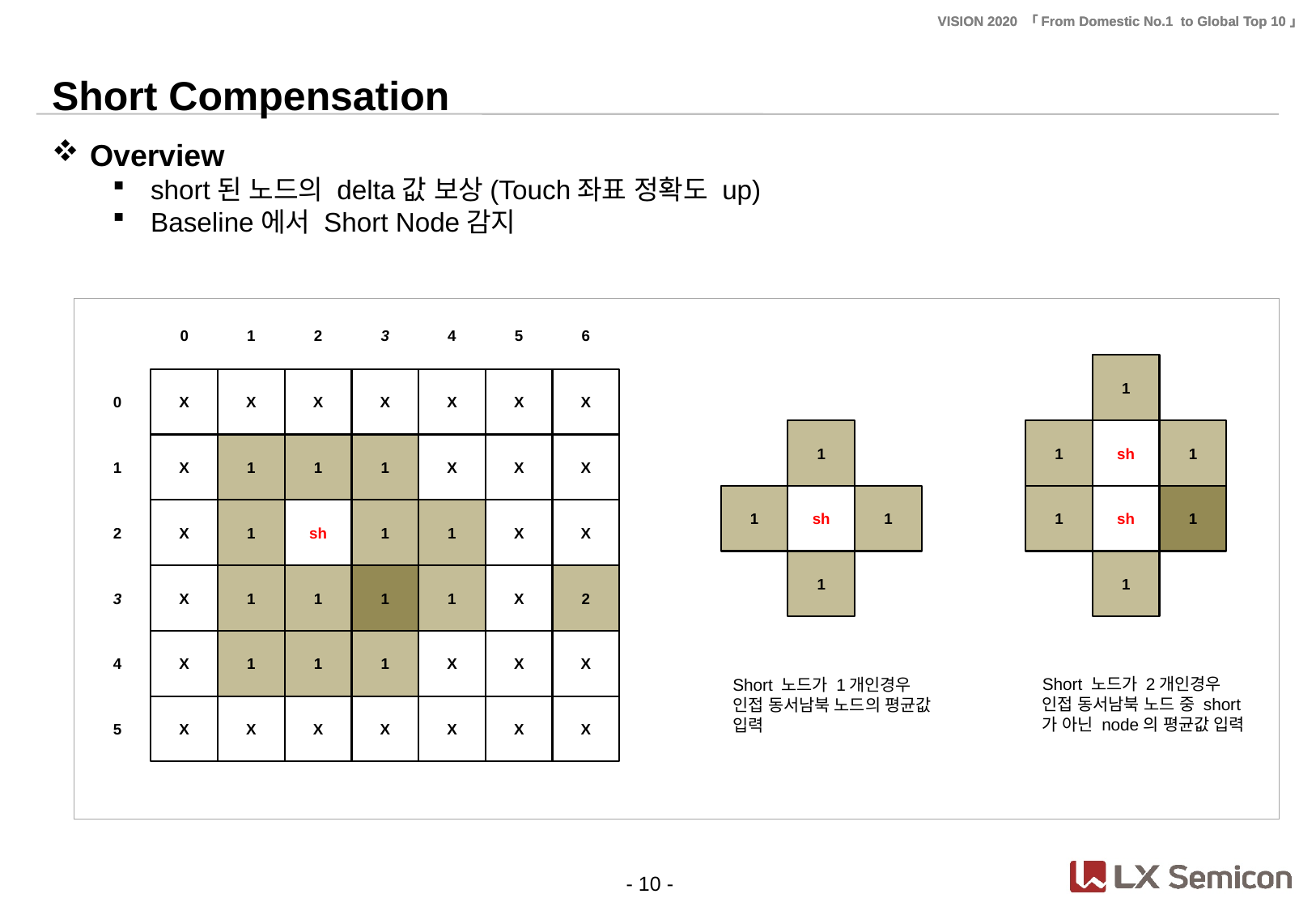

Short Compensation
Overview
short된 노드의 delta값 보상(Touch좌표 정확도 up)
Baseline에서 Short Node감지

0
1
2
3
4
5
6
1
0
X
X
X
X
X
X
X
1
1
sh
1
1
X
1
1
1
X
X
X
1
sh
1
sh
1
1
2
X
1
sh
1
1
X
X
1
1
3
X
1
1
1
1
X
2
4
X
1
1
1
X
X
X
Short 노드가 2개인경우
인접 동서남북 노드 중 short가 아닌 node의 평균값 입력
Short 노드가 1개인경우
인접 동서남북 노드의 평균값 입력
5
X
X
X
X
X
X
X